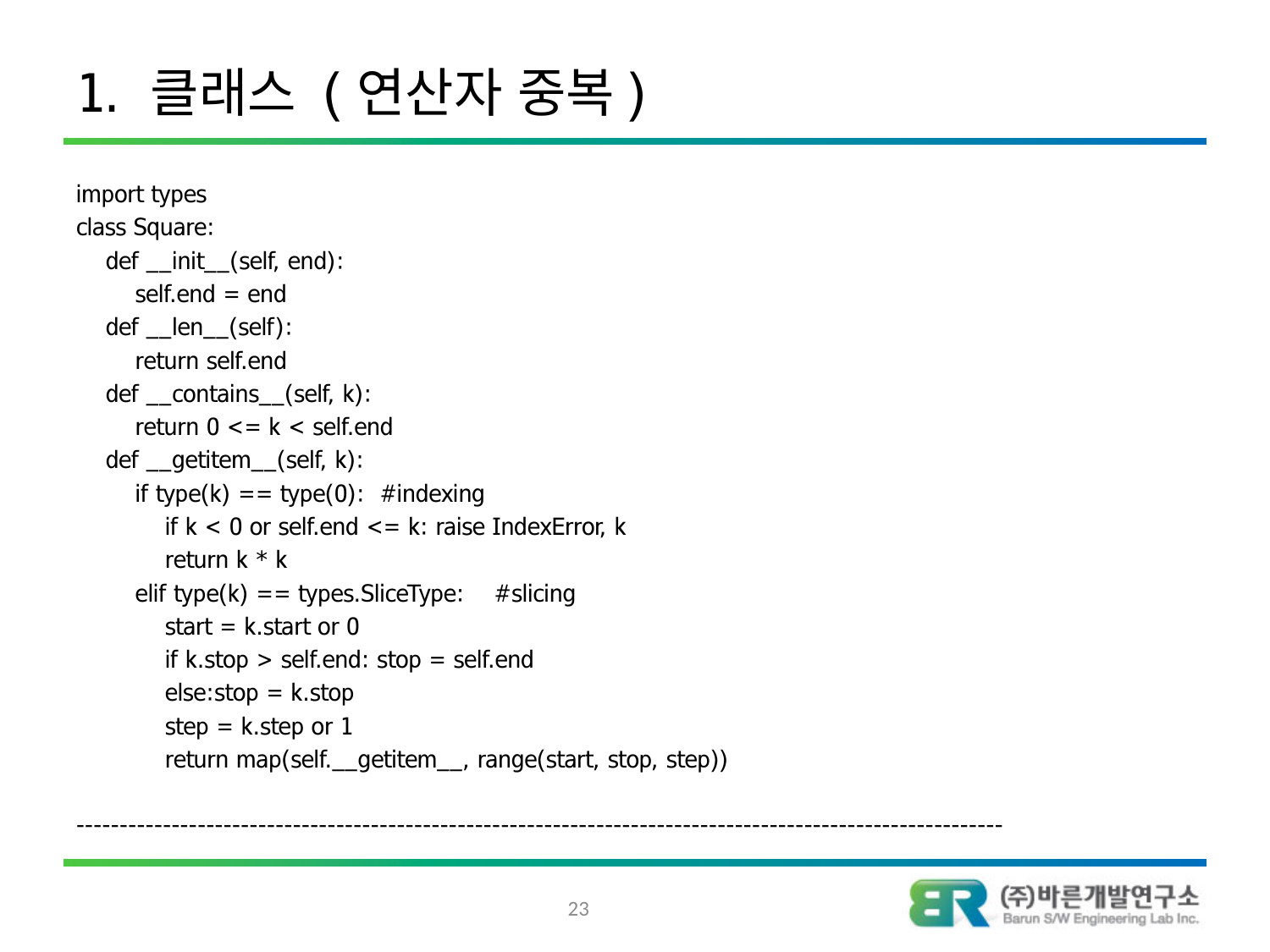

# 1. 클래스 (연산자 중복)
import types
class Square:
    def __init__(self, end):
        self.end = end
    def __len__(self):
        return self.end
    def __contains__(self, k):
        return 0 <= k < self.end
    def __getitem__(self, k):
        if type(k) == type(0):  #indexing
            if k < 0 or self.end <= k: raise IndexError, k
            return k * k
        elif type(k) == types.SliceType:    #slicing
            start = k.start or 0
            if k.stop > self.end: stop = self.end
            else:stop = k.stop
            step = k.step or 1
            return map(self.__getitem__, range(start, stop, step))

-----------------------------------------------------------------------------------------------------------

23